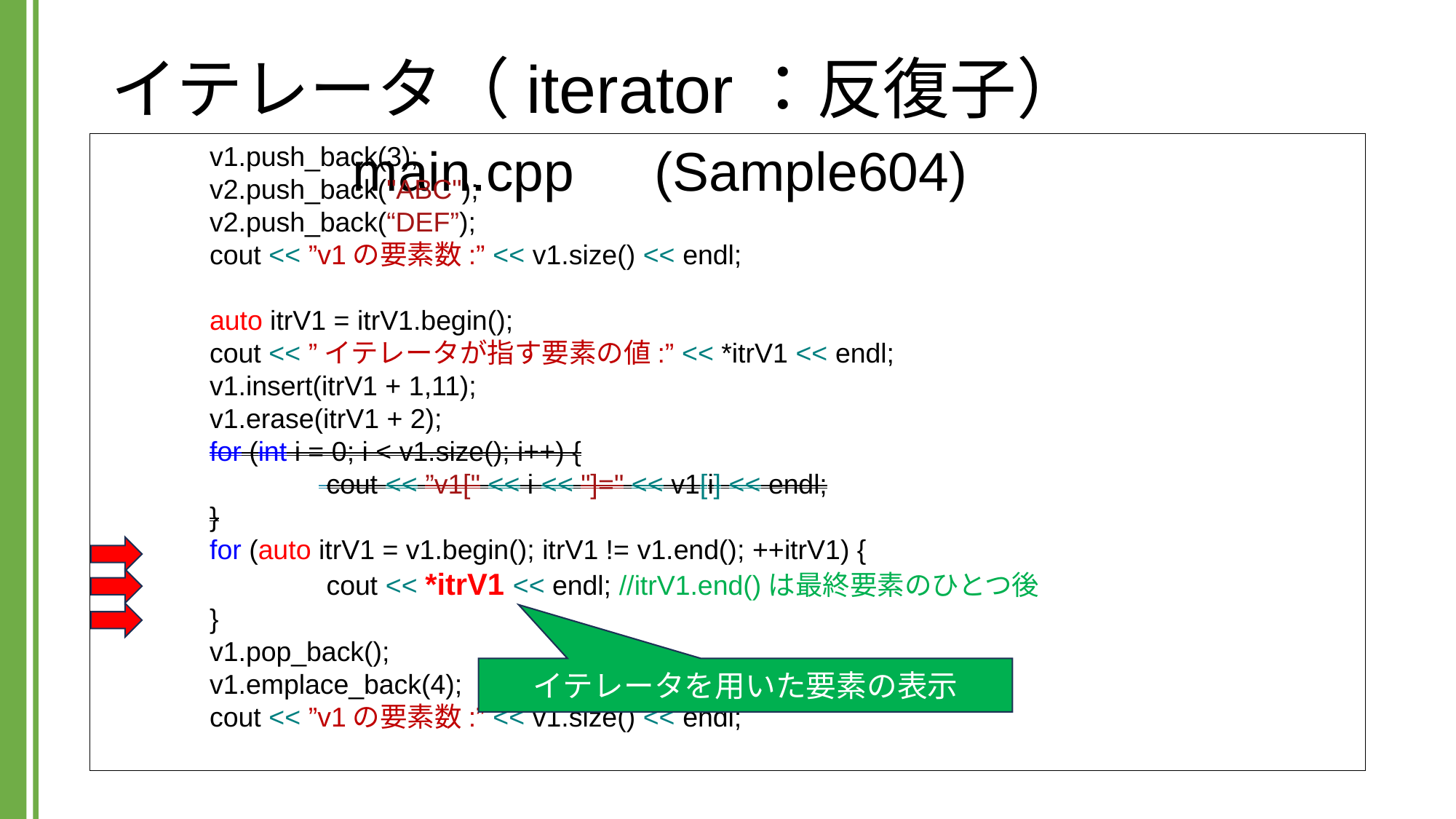

# イテレータ（iterator：反復子）
	v1.push_back(3);
	v2.push_back("ABC");
	v2.push_back(“DEF”);
	cout << ”v1の要素数:” << v1.size() << endl;
	auto itrV1 = itrV1.begin();
	cout << ”イテレータが指す要素の値:” << *itrV1 << endl;
	v1.insert(itrV1 + 1,11);
	v1.erase(itrV1 + 2);
	for (int i = 0; i < v1.size(); i++) {
		 cout << ”v1[" << i << "]=" << v1[i] << endl;
	}
	for (auto itrV1 = v1.begin(); itrV1 != v1.end(); ++itrV1) {
		 cout << *itrV1 << endl; //itrV1.end()は最終要素のひとつ後
	}
	v1.pop_back();
	v1.emplace_back(4);
	cout << ”v1の要素数:” << v1.size() << endl;

                main.cpp　(Sample604)

イテレータを用いた要素の表示